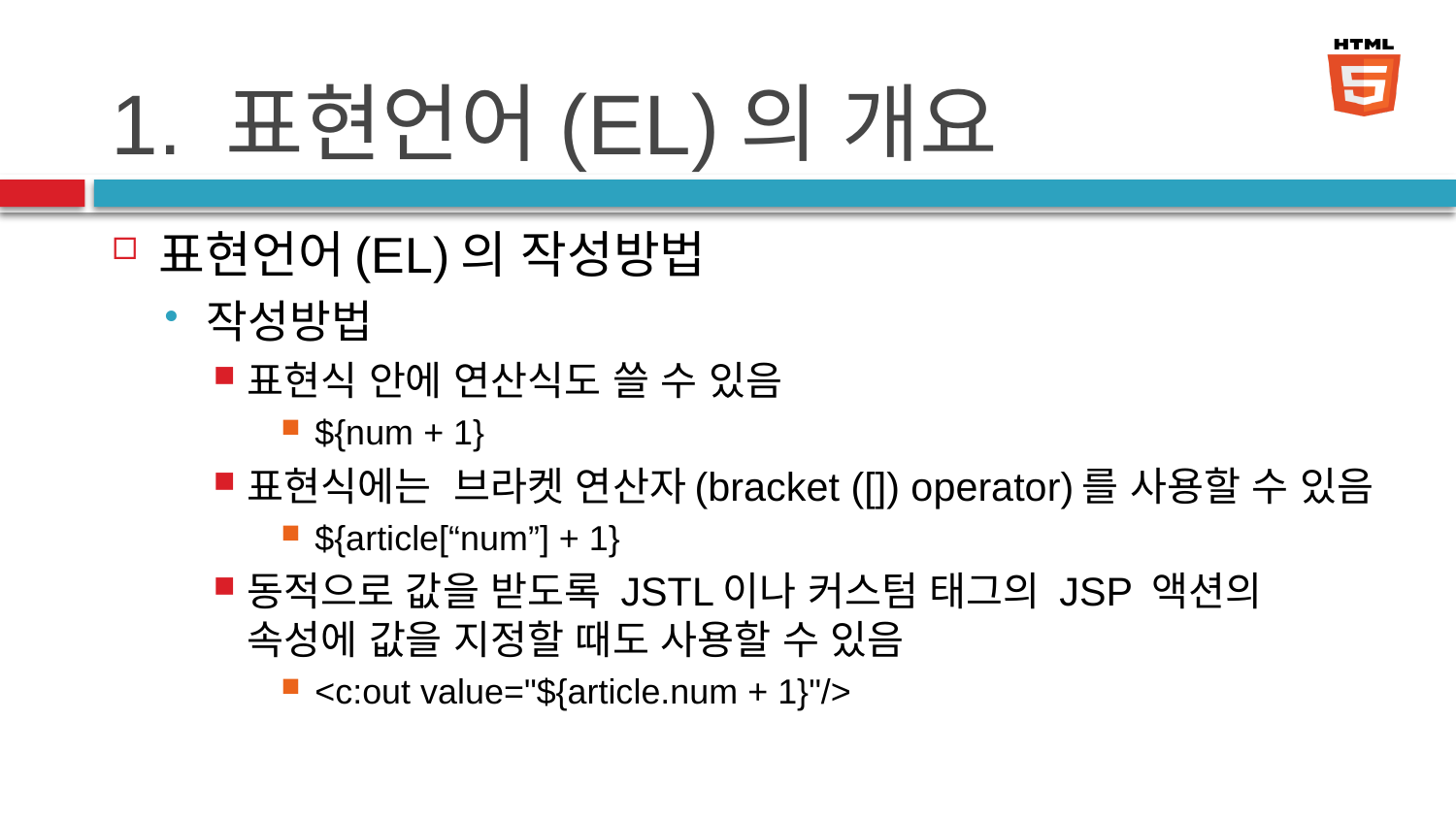

# 1. 표현언어(EL)의 개요
표현언어(EL)의 작성방법
작성방법
표현식 안에 연산식도 쓸 수 있음
${num + 1}
표현식에는  브라켓 연산자(bracket ([]) operator)를 사용할 수 있음
${article[“num”] + 1}
동적으로 값을 받도록 JSTL이나 커스텀 태그의 JSP 액션의 속성에 값을 지정할 때도 사용할 수 있음
<c:out value="${article.num + 1}"/>